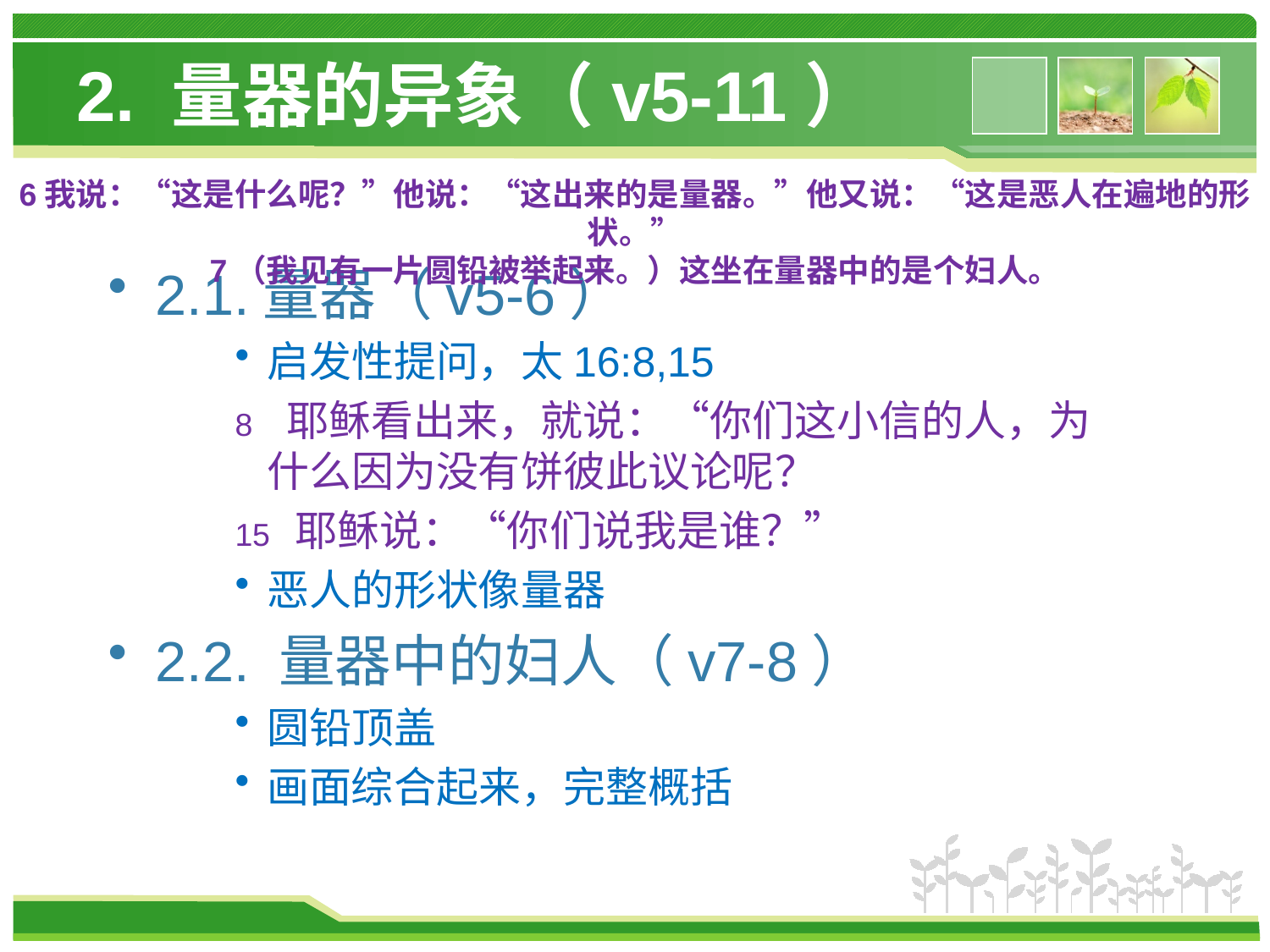

# 2. 量器的异象（v5-11）
6我说：“这是什么呢？”他说：“这出来的是量器。”他又说：“这是恶人在遍地的形状。”
7（我见有一片圆铅被举起来。）这坐在量器中的是个妇人。
2.1.量器（v5-6）
启发性提问，太16:8,15
8  耶稣看出来，就说：“你们这小信的人，为什么因为没有饼彼此议论呢？
15  耶稣说：“你们说我是谁？”
恶人的形状像量器
2.2. 量器中的妇人（v7-8）
圆铅顶盖
画面综合起来，完整概括